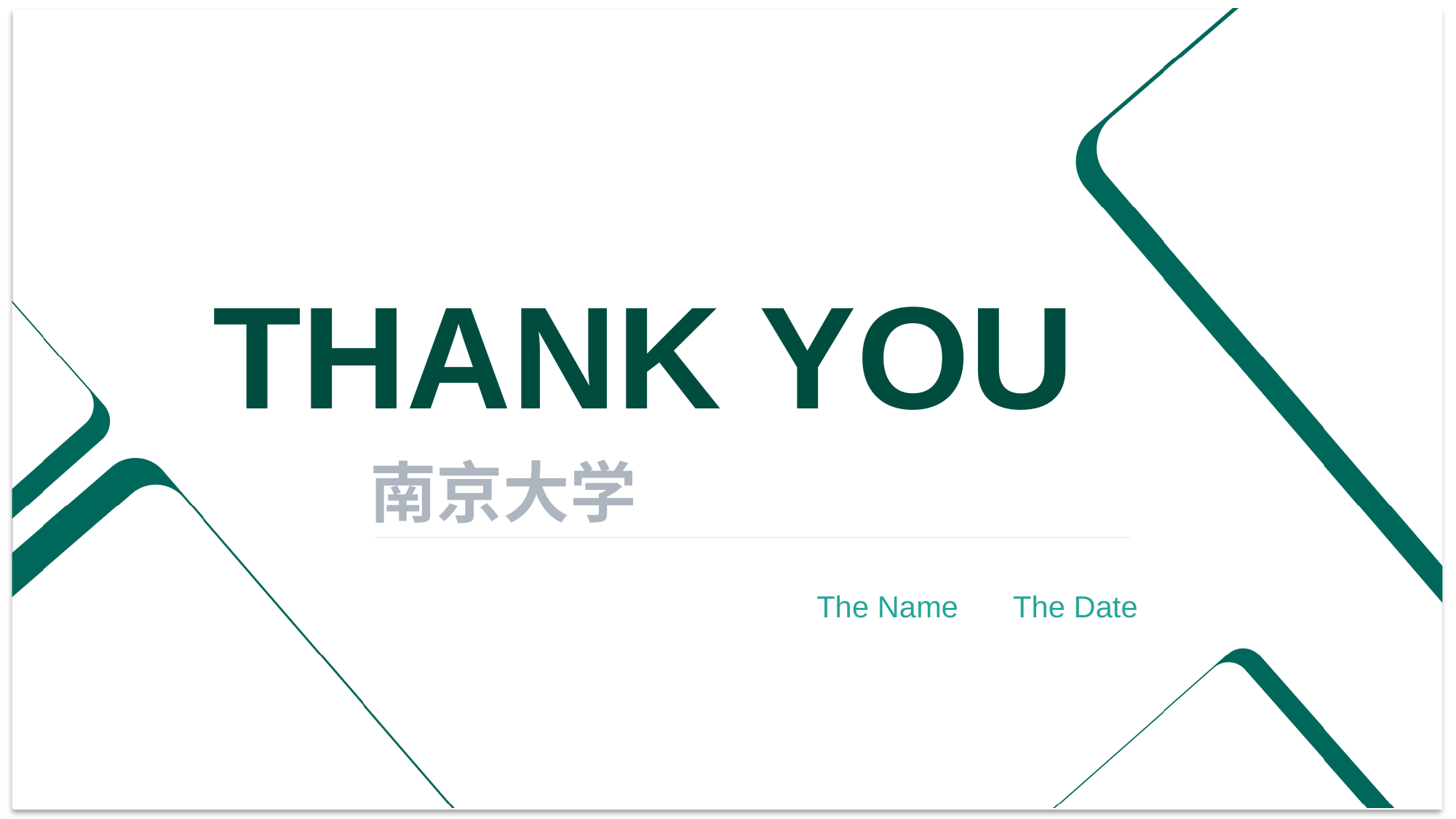

THANK YOU
南京大学
The Name
The Date